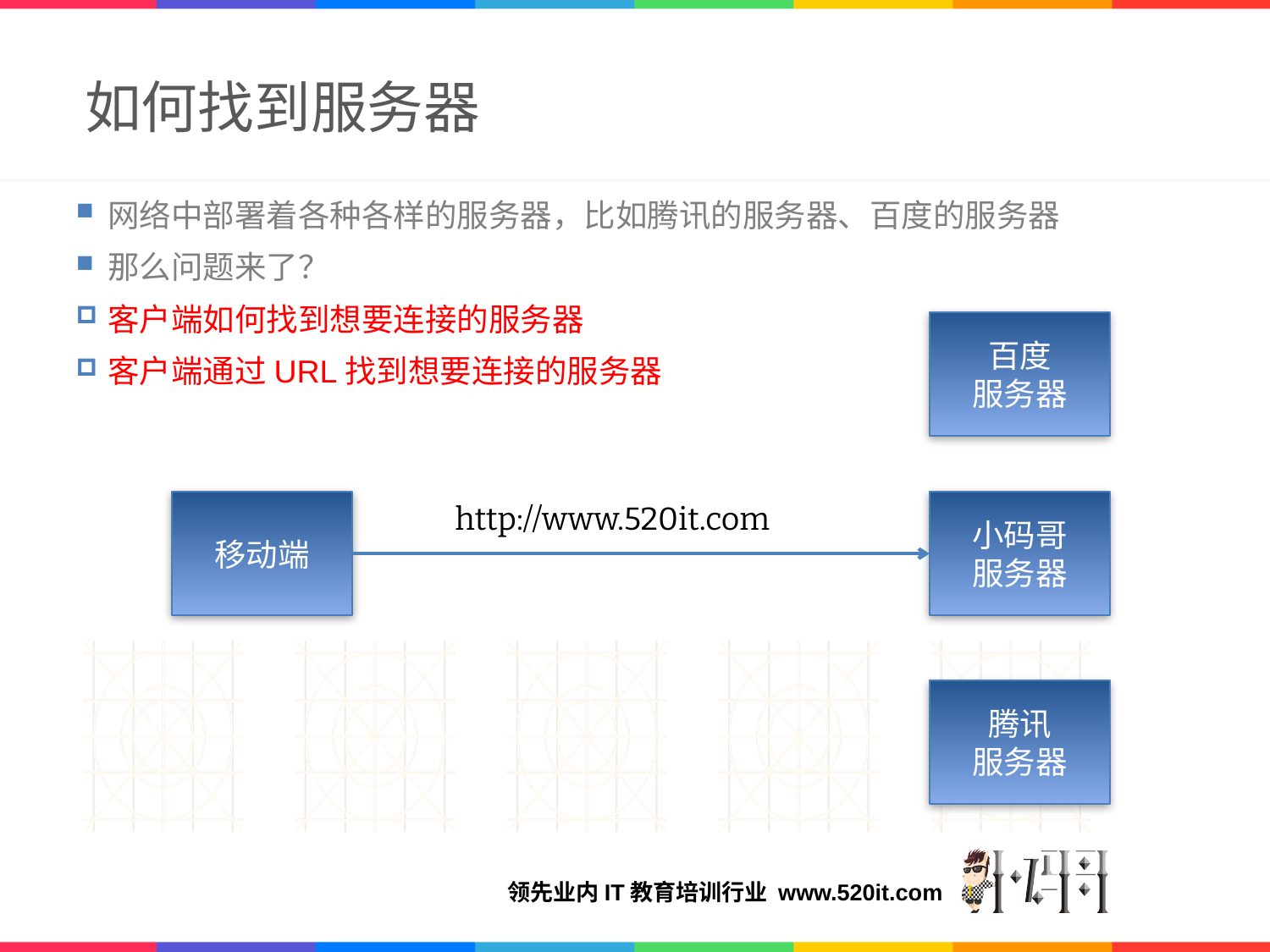

# 如何找到服务器
网络中部署着各种各样的服务器，比如腾讯的服务器、百度的服务器
那么问题来了？
客户端如何找到想要连接的服务器
客户端通过URL找到想要连接的服务器
百度
服务器
移动端
http://www.520it.com
小码哥
服务器
腾讯
服务器